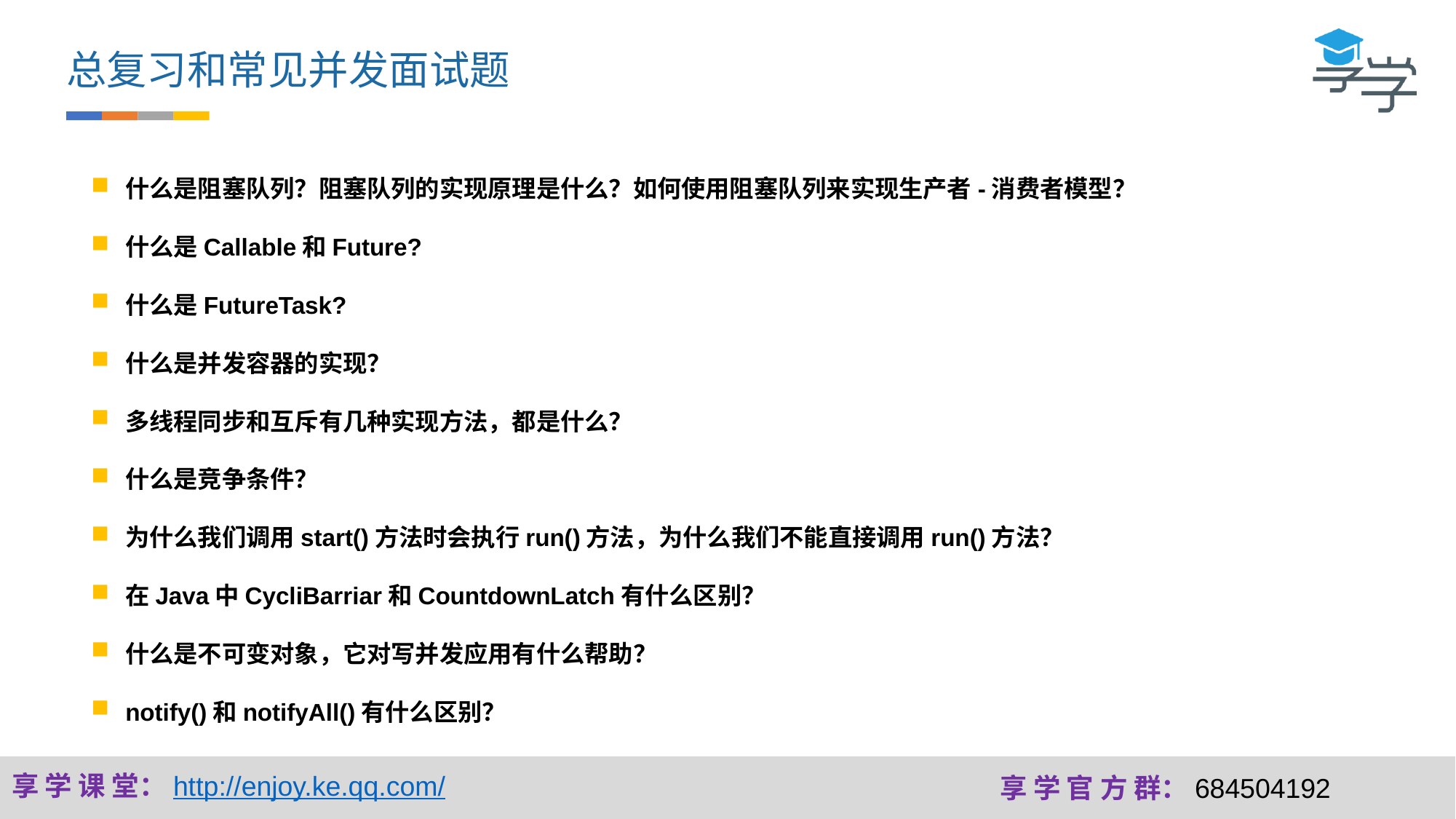

总复习和常见并发面试题

什么是阻塞队列？阻塞队列的实现原理是什么？如何使用阻塞队列来实现生产者-消费者模型？
什么是Callable和Future?
什么是FutureTask?
什么是并发容器的实现？
多线程同步和互斥有几种实现方法，都是什么？
什么是竞争条件？
为什么我们调用start()方法时会执行run()方法，为什么我们不能直接调用run()方法？
在Java中CycliBarriar和CountdownLatch有什么区别？
什么是不可变对象，它对写并发应用有什么帮助？
notify()和notifyAll()有什么区别？